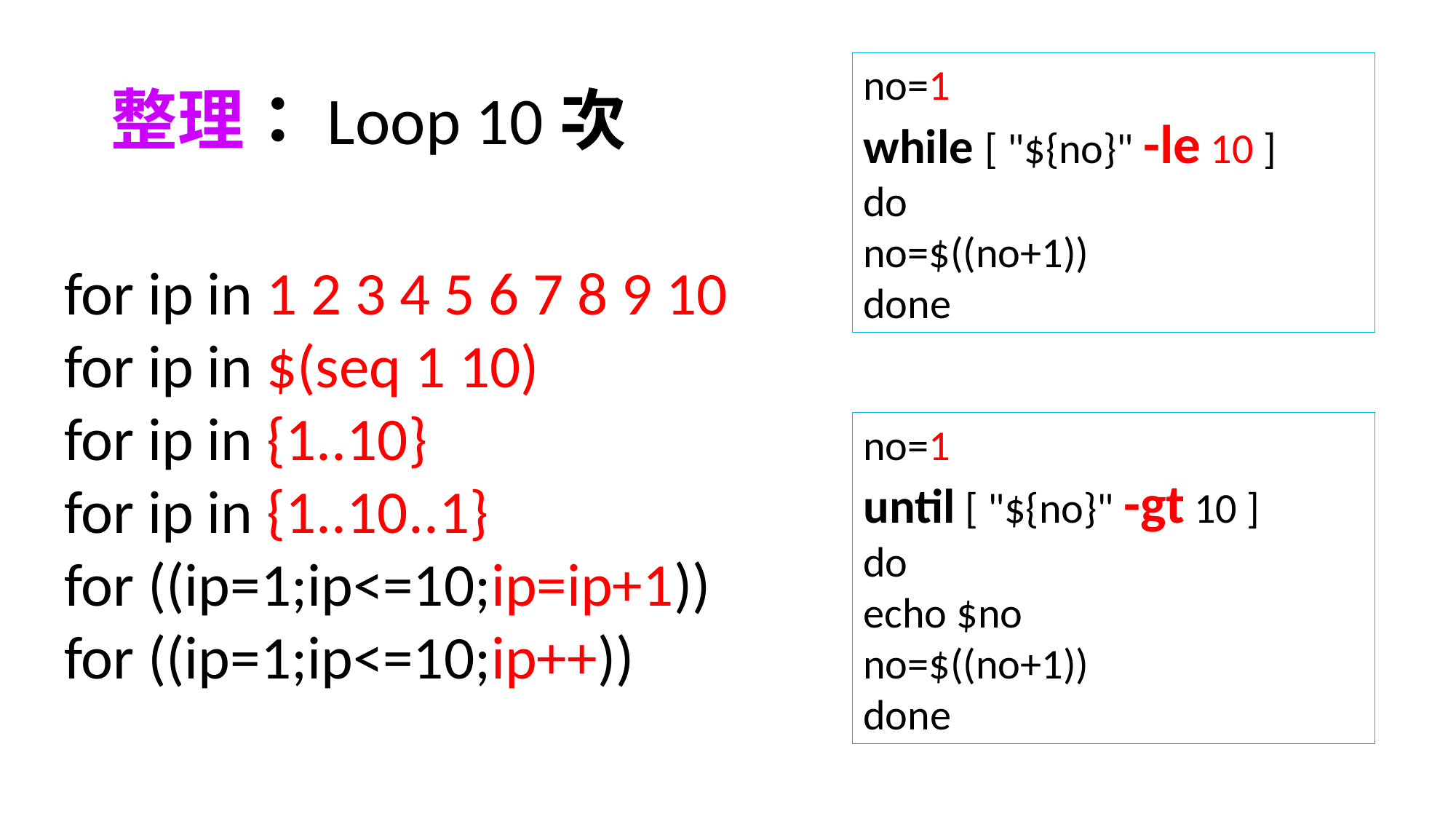

# 整理：Loop 10次
no=1
while [ "${no}" -le 10 ]
do
no=$((no+1))
done
no=1
until [ "${no}" -gt 10 ]
do
echo $no
no=$((no+1))
done
for ip in 1 2 3 4 5 6 7 8 9 10
for ip in $(seq 1 10)
for ip in {1..10}
for ip in {1..10..1}
for ((ip=1;ip<=10;ip=ip+1))
for ((ip=1;ip<=10;ip++))